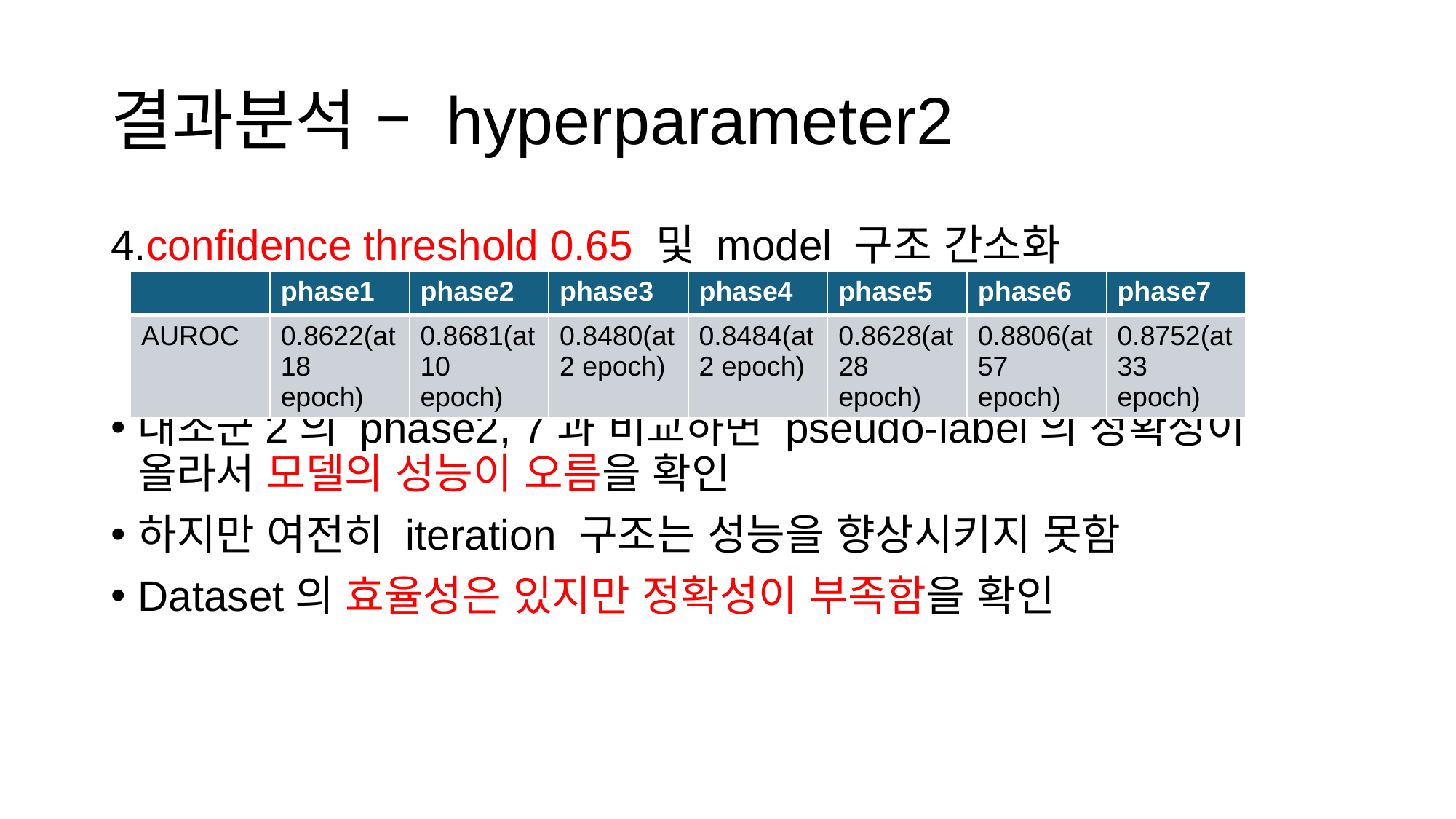

# 결과분석 – hyperparameter2
4.confidence threshold 0.65 및 model 구조 간소화

대조군2의 phase2, 7과 비교하면 pseudo-label의 정확성이 올라서 모델의 성능이 오름을 확인
하지만 여전히 iteration 구조는 성능을 향상시키지 못함
Dataset의 효율성은 있지만 정확성이 부족함을 확인
|  | phase1 | phase2 | phase3 | phase4 | phase5 | phase6 | phase7 |
| --- | --- | --- | --- | --- | --- | --- | --- |
| AUROC | 0.8622(at 18 epoch) | 0.8681(at 10 epoch) | 0.8480(at 2 epoch) | 0.8484(at 2 epoch) | 0.8628(at 28 epoch) | 0.8806(at 57 epoch) | 0.8752(at 33 epoch) |